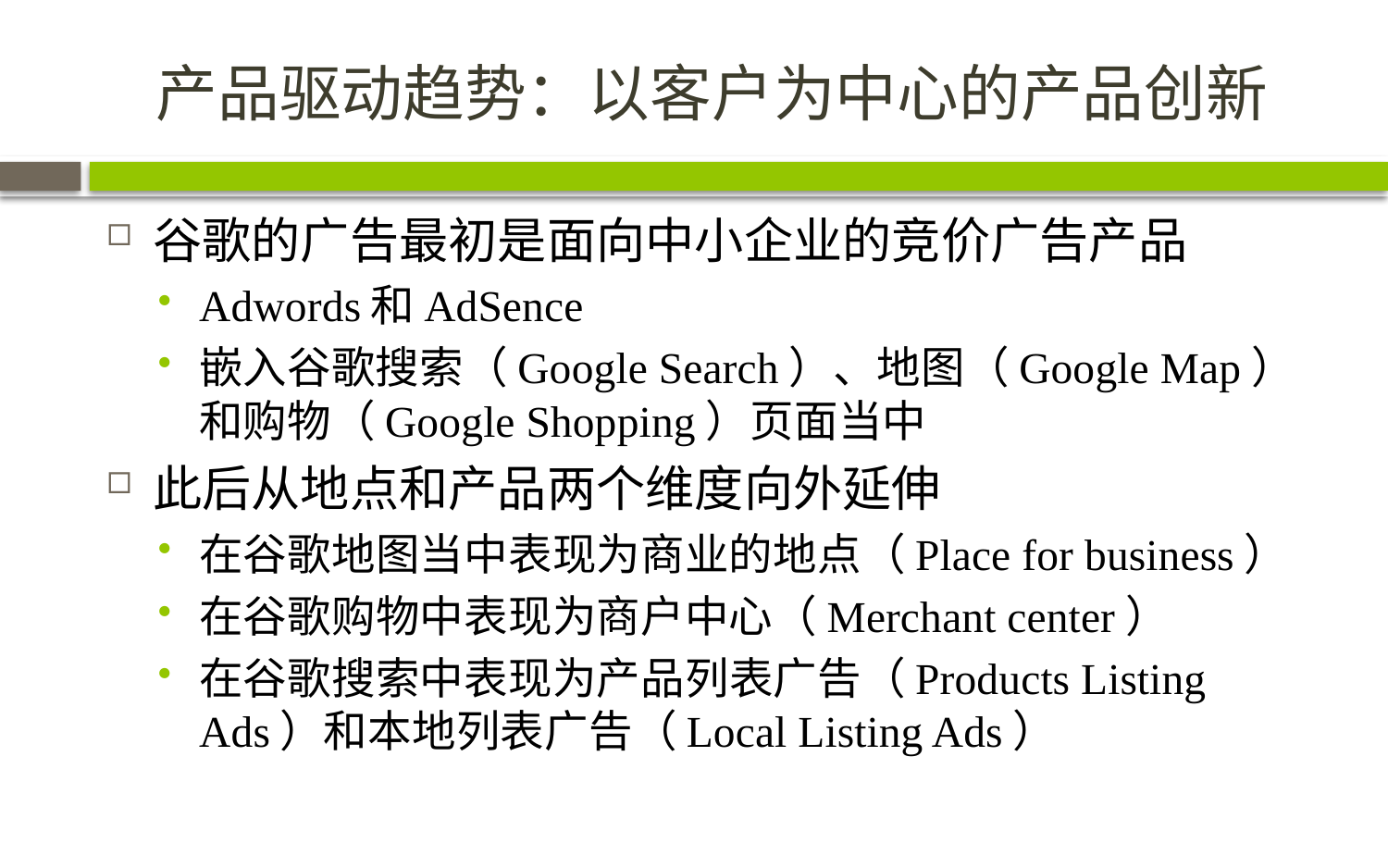

# 产品驱动趋势：以客户为中心的产品创新
谷歌的广告最初是面向中小企业的竞价广告产品
Adwords和AdSence
嵌入谷歌搜索（Google Search）、地图（Google Map）和购物（Google Shopping）页面当中
此后从地点和产品两个维度向外延伸
在谷歌地图当中表现为商业的地点（Place for business）
在谷歌购物中表现为商户中心（Merchant center）
在谷歌搜索中表现为产品列表广告（Products Listing Ads）和本地列表广告（Local Listing Ads）